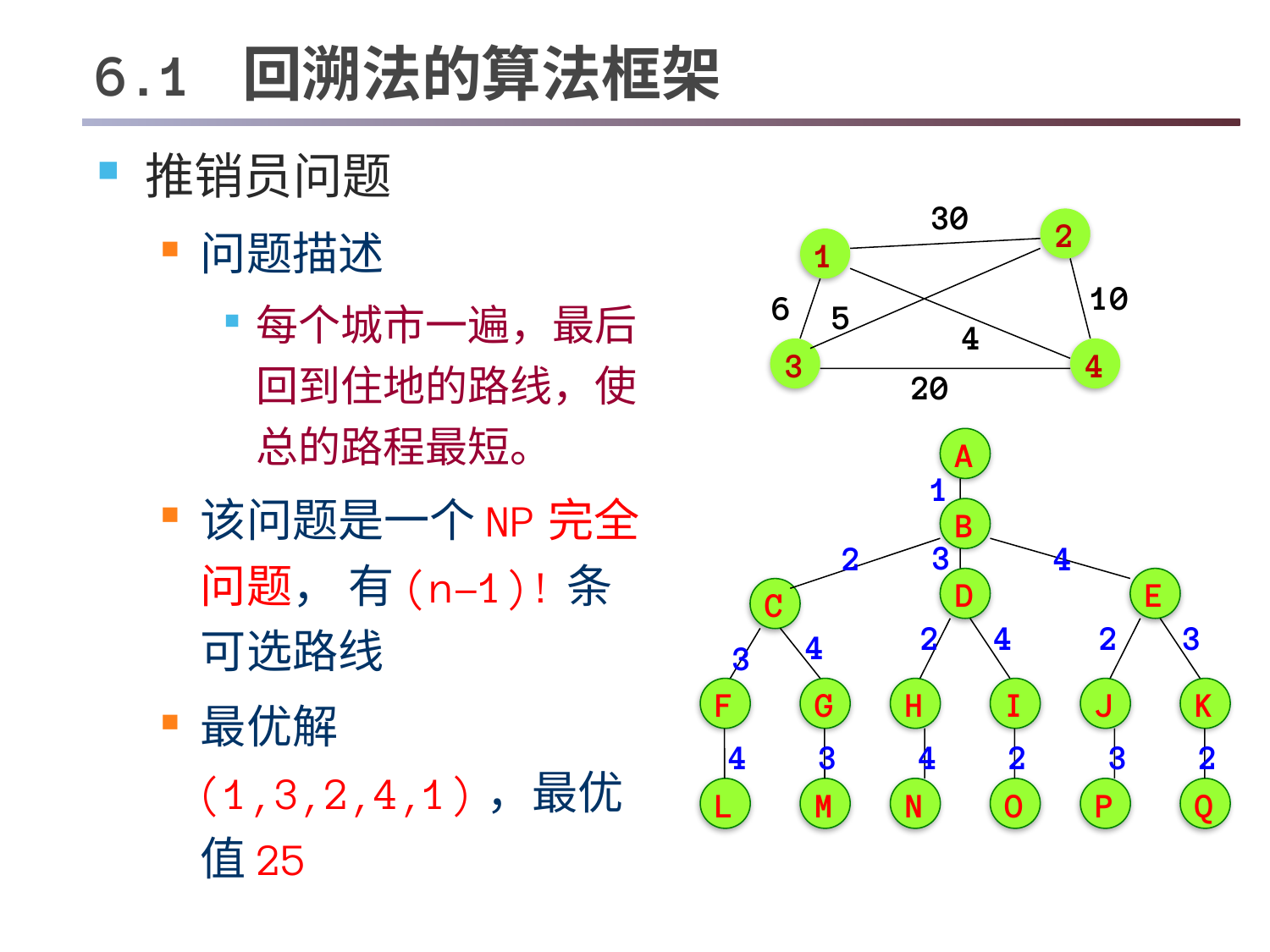

# 6.1 回溯法的算法框架
推销员问题
问题描述
每个城市一遍，最后回到住地的路线，使总的路程最短。
该问题是一个NP完全问题， 有(n-1)!条可选路线
最优解(1,3,2,4,1)，最优值25
30
2
1

10
6

5
4
3
4
20

A
1

B
3
2
4

D
E
C
2
4
2
3
4

3
F
G
H
I
J
K
4
3
4
2
3
2

L
M
N
O
P
Q